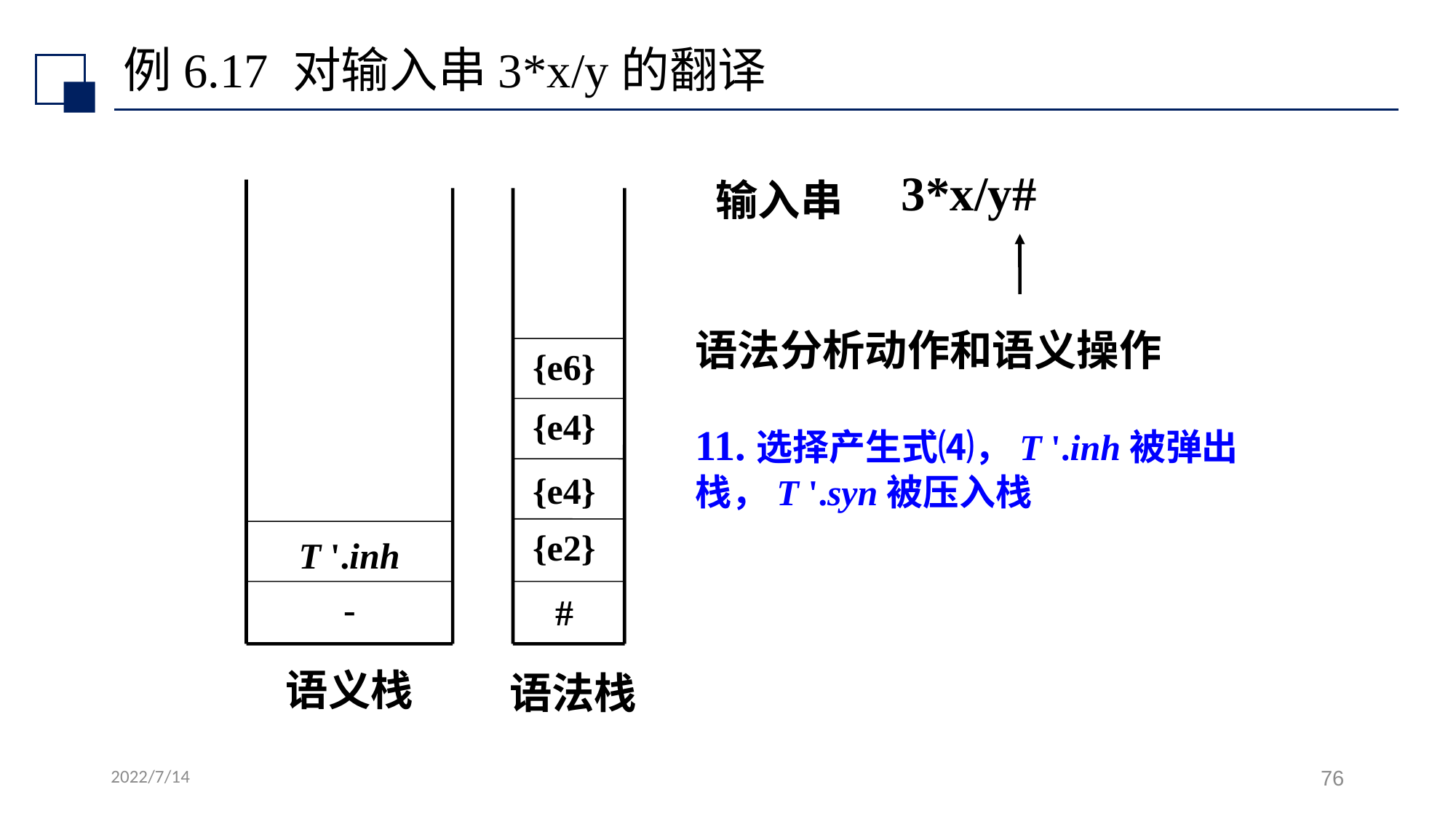

# 例6.17 对输入串3*x/y的翻译
3*x/y#
输入串

语法分析动作和语义操作
{e6}

{e4}

11.选择产生式⑷，T '.inh被弹出栈，T '.syn被压入栈

{e4}
{e2}

T '.inh
-

#

语义栈
语法栈
2022/7/14
76